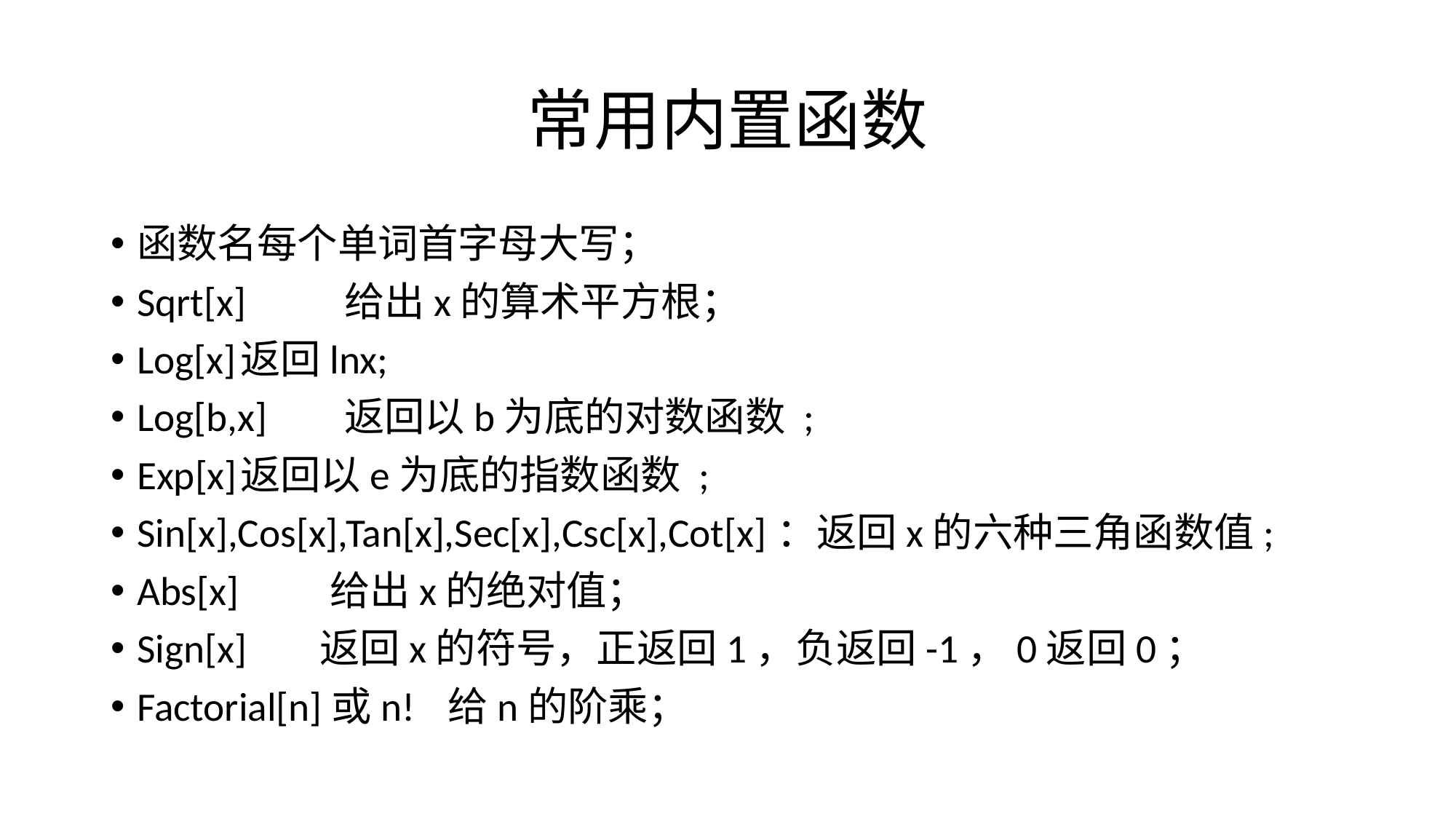

# 常用内置函数
函数名每个单词首字母大写；
Sqrt[x]	给出x的算术平方根；
Log[x]	返回lnx;
Log[b,x]	返回以b为底的对数函数 ;
Exp[x]	返回以e为底的指数函数 ;
Sin[x],Cos[x],Tan[x],Sec[x],Csc[x],Cot[x]：返回x的六种三角函数值;
Abs[x]         给出x的绝对值；
Sign[x]       返回x的符号，正返回1，负返回-1，0返回0；
Factorial[n]或n!	给n的阶乘；